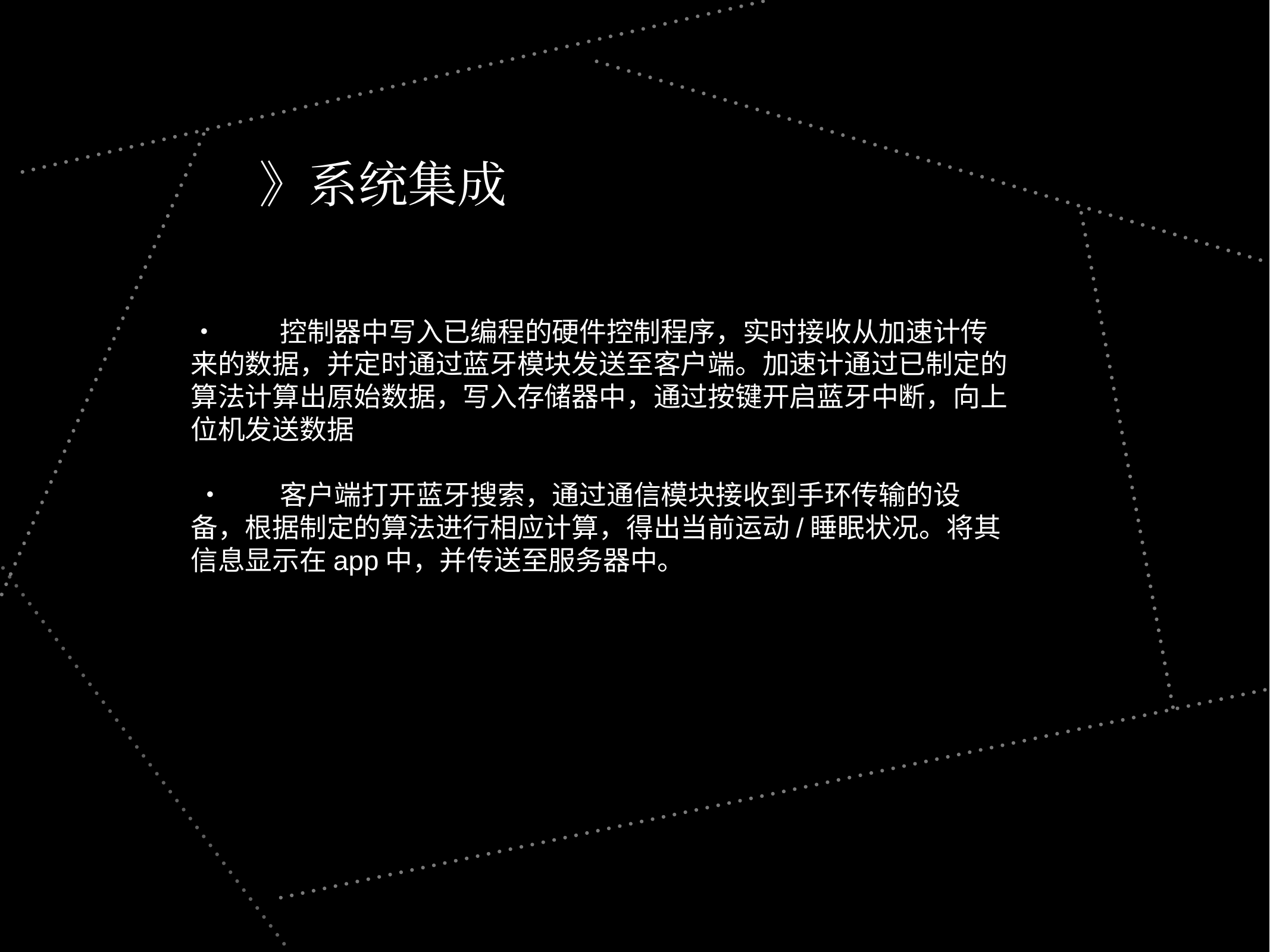

》系统集成

•	控制器中写入已编程的硬件控制程序，实时接收从加速计传来的数据，并定时通过蓝牙模块发送至客户端。加速计通过已制定的算法计算出原始数据，写入存储器中，通过按键开启蓝牙中断，向上位机发送数据

 •	客户端打开蓝牙搜索，通过通信模块接收到手环传输的设备，根据制定的算法进行相应计算，得出当前运动/睡眠状况。将其信息显示在app中，并传送至服务器中。